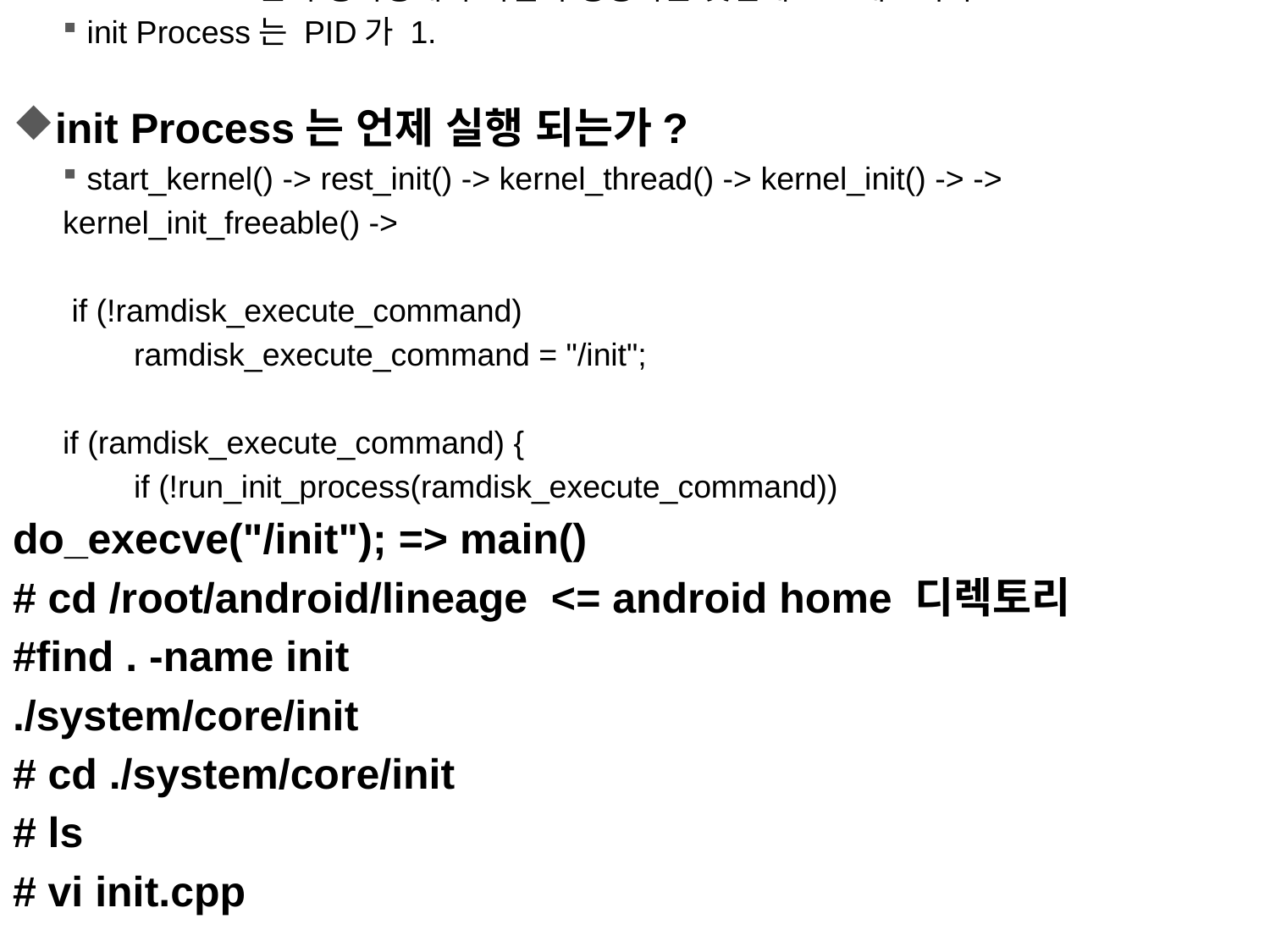

안드로이드 초기화 프로세스
init Process는 부팅과정에서 커널이 생성하는 첫번째 프로세스이다.
init Process는 PID가 1.

init Process는 언제 실행 되는가?
start_kernel() -> rest_init() -> kernel_thread() -> kernel_init() -> ->
kernel_init_freeable() ->

 if (!ramdisk_execute_command)
        ramdisk_execute_command = "/init";

if (ramdisk_execute_command) {
        if (!run_init_process(ramdisk_execute_command))
do_execve("/init"); => main()
# cd /root/android/lineage  <= android home 디렉토리
#find . -name init
./system/core/init
# cd ./system/core/init
# ls
# vi init.cpp